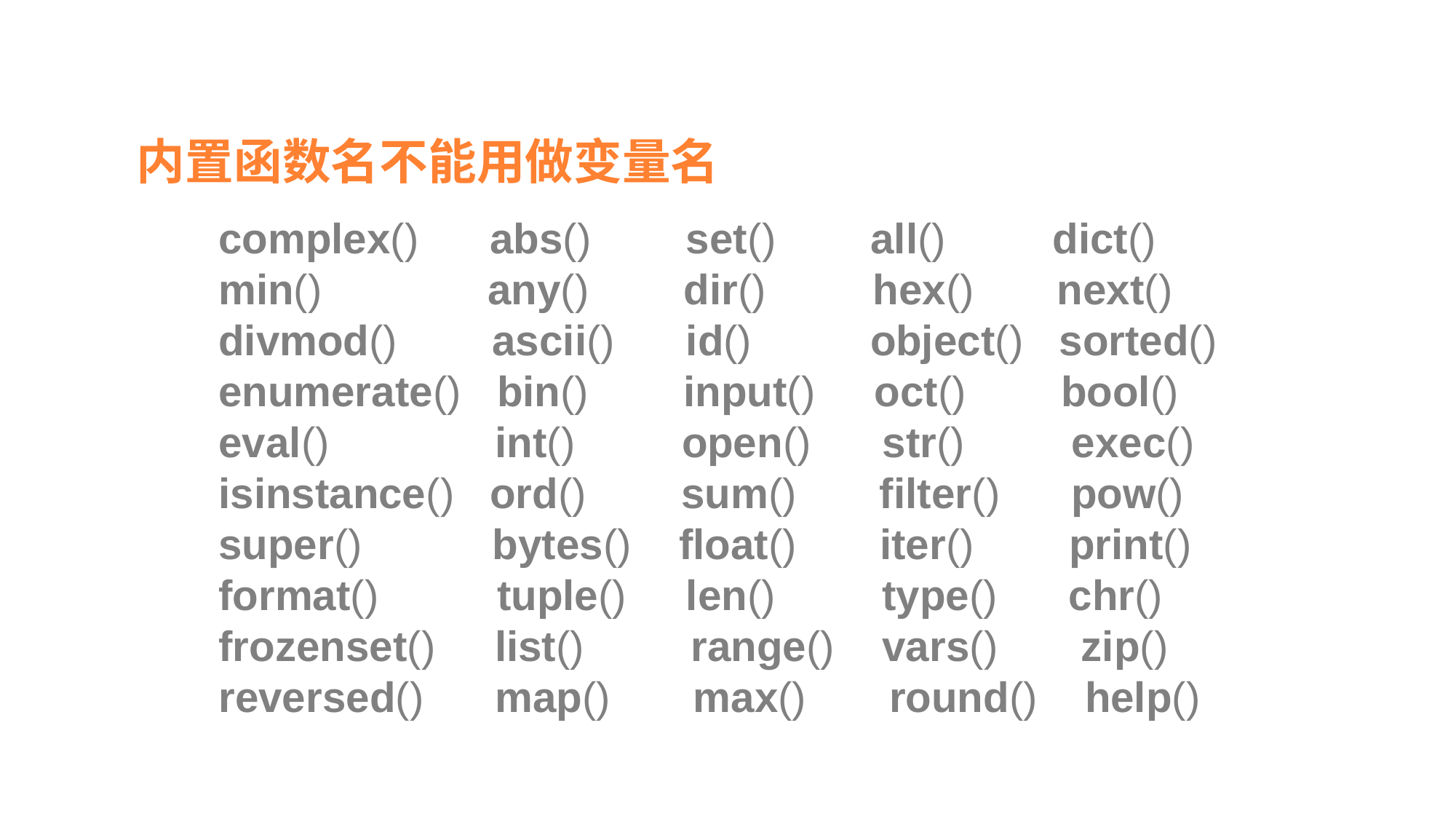

内置函数名不能用做变量名
complex()      abs()        set()        all()         dict()
min()              any()        dir()         hex()       next()
divmod()        ascii()      id()          object()   sorted()
enumerate()   bin()        input()     oct()        bool()
eval()              int()         open()      str()         exec()
isinstance()   ord()        sum()       filter()      pow()
super()           bytes()    float()       iter()        print()
format()          tuple()     len()         type()      chr()
frozenset()     list()         range()    vars()       zip()
reversed()      map()       max()       round()    help()